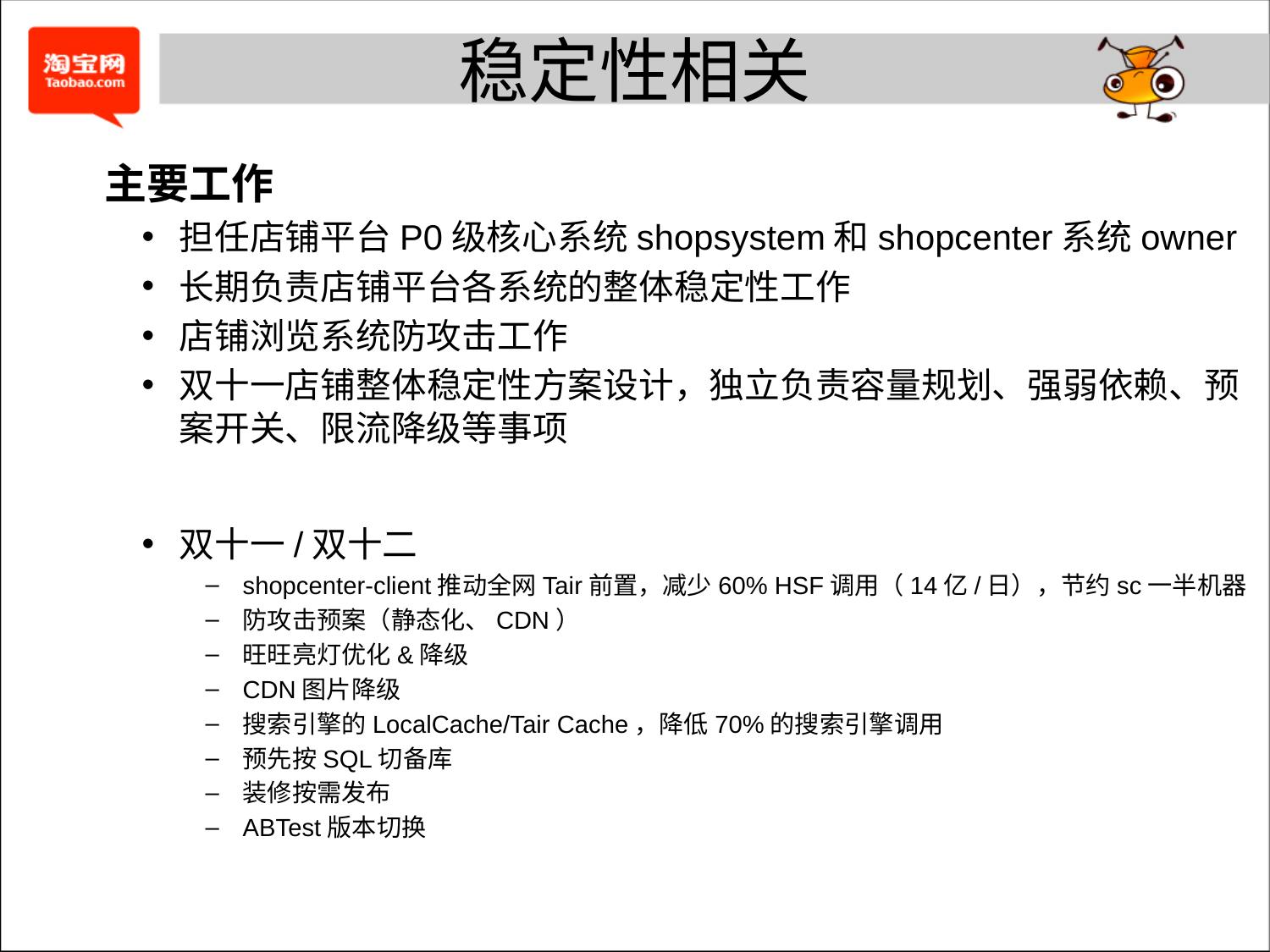

# 稳定性相关
主要工作
担任店铺平台P0级核心系统shopsystem和shopcenter系统owner
长期负责店铺平台各系统的整体稳定性工作
店铺浏览系统防攻击工作
双十一店铺整体稳定性方案设计，独立负责容量规划、强弱依赖、预案开关、限流降级等事项

双十一/双十二
shopcenter-client推动全网Tair前置，减少60% HSF调用（14亿/日），节约sc一半机器
防攻击预案（静态化、CDN）
旺旺亮灯优化&降级
CDN图片降级
搜索引擎的LocalCache/Tair Cache，降低70%的搜索引擎调用
预先按SQL切备库
装修按需发布
ABTest版本切换